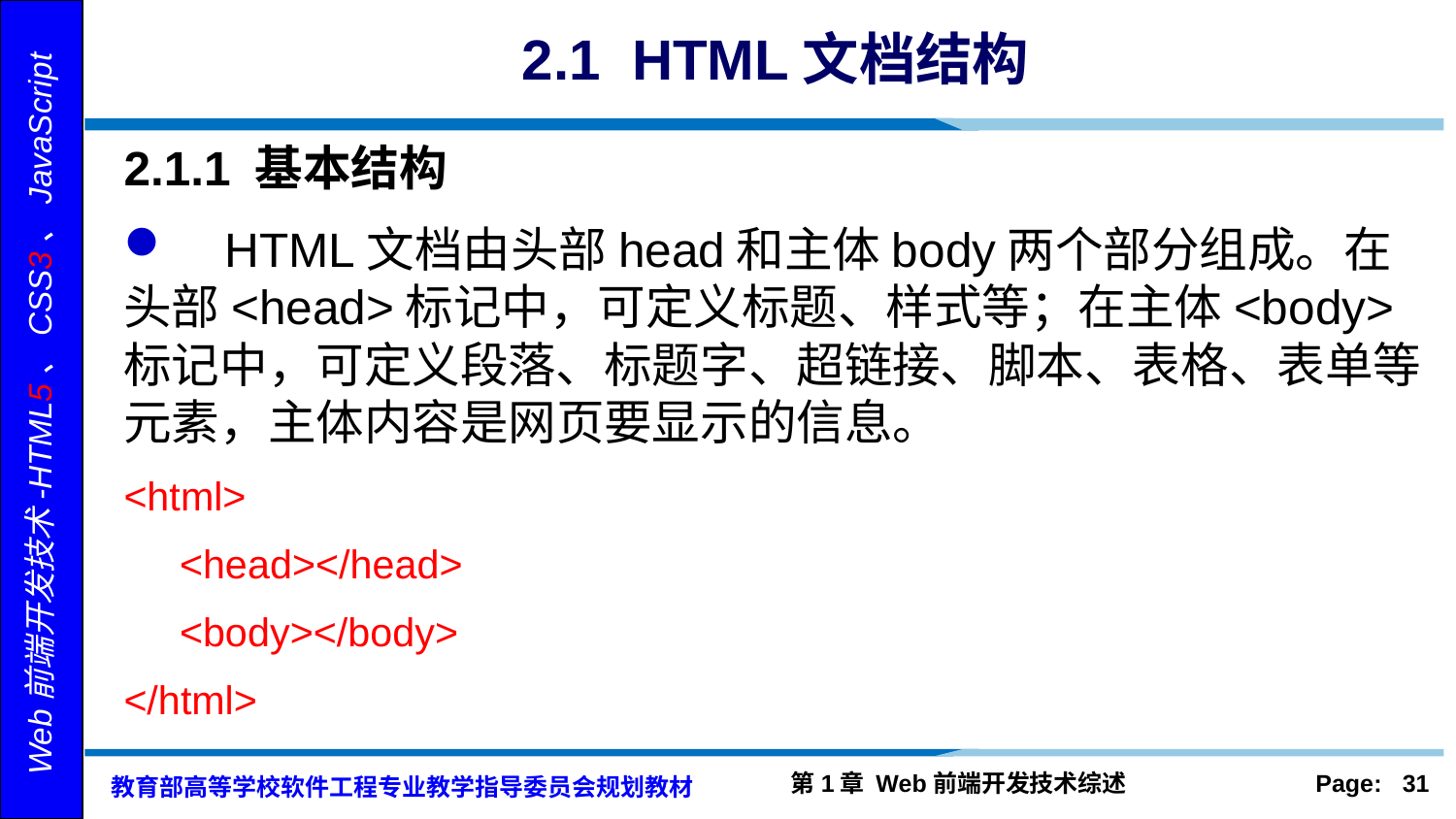

# 2.1  HTML文档结构
2.1.1 基本结构
    HTML文档由头部head和主体body两个部分组成。在头部<head>标记中，可定义标题、样式等；在主体<body>标记中，可定义段落、标题字、超链接、脚本、表格、表单等元素，主体内容是网页要显示的信息。
<html>
     <head></head>
     <body></body>
</html>